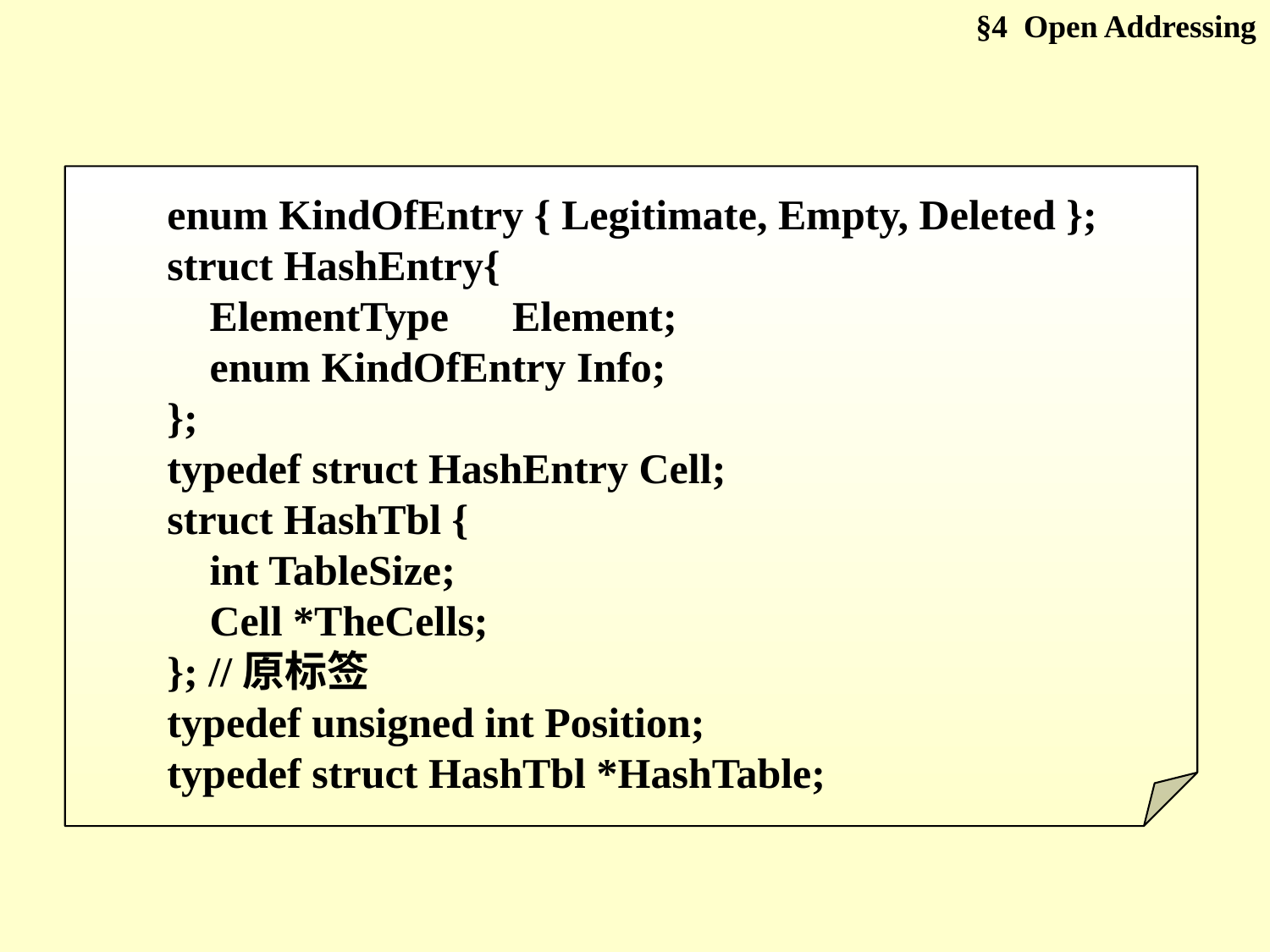

§4  Open Addressing
        enum KindOfEntry { Legitimate, Empty, Deleted };
        struct HashEntry{
            ElementType      Element;
            enum KindOfEntry Info;
        };
        typedef struct HashEntry Cell;
        struct HashTbl {
            int TableSize;
            Cell *TheCells;
        }; //原标签
        typedef unsigned int Position;
        typedef struct HashTbl *HashTable;